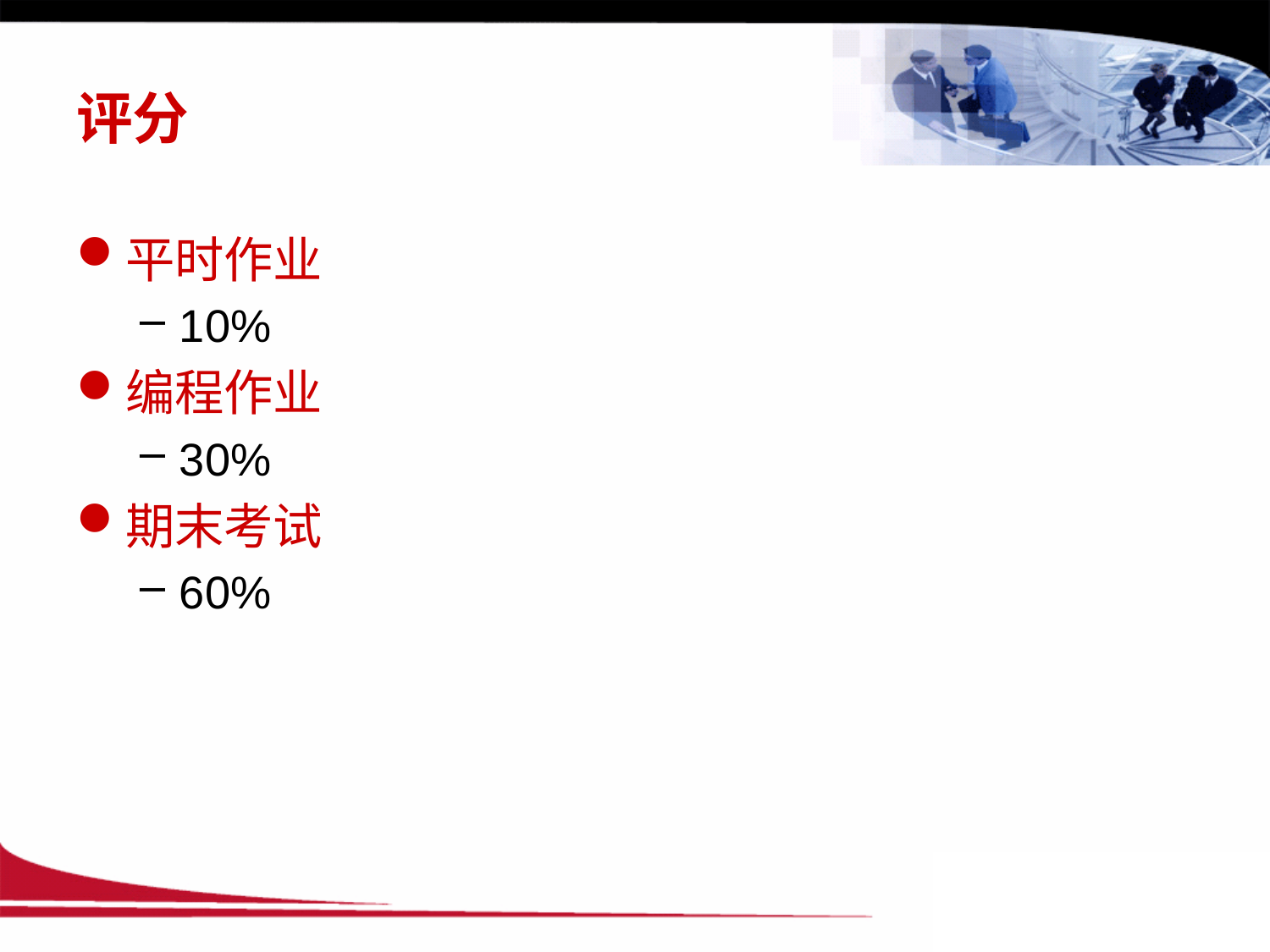

# 评分
平时作业
10%
编程作业
30%
期末考试
60%